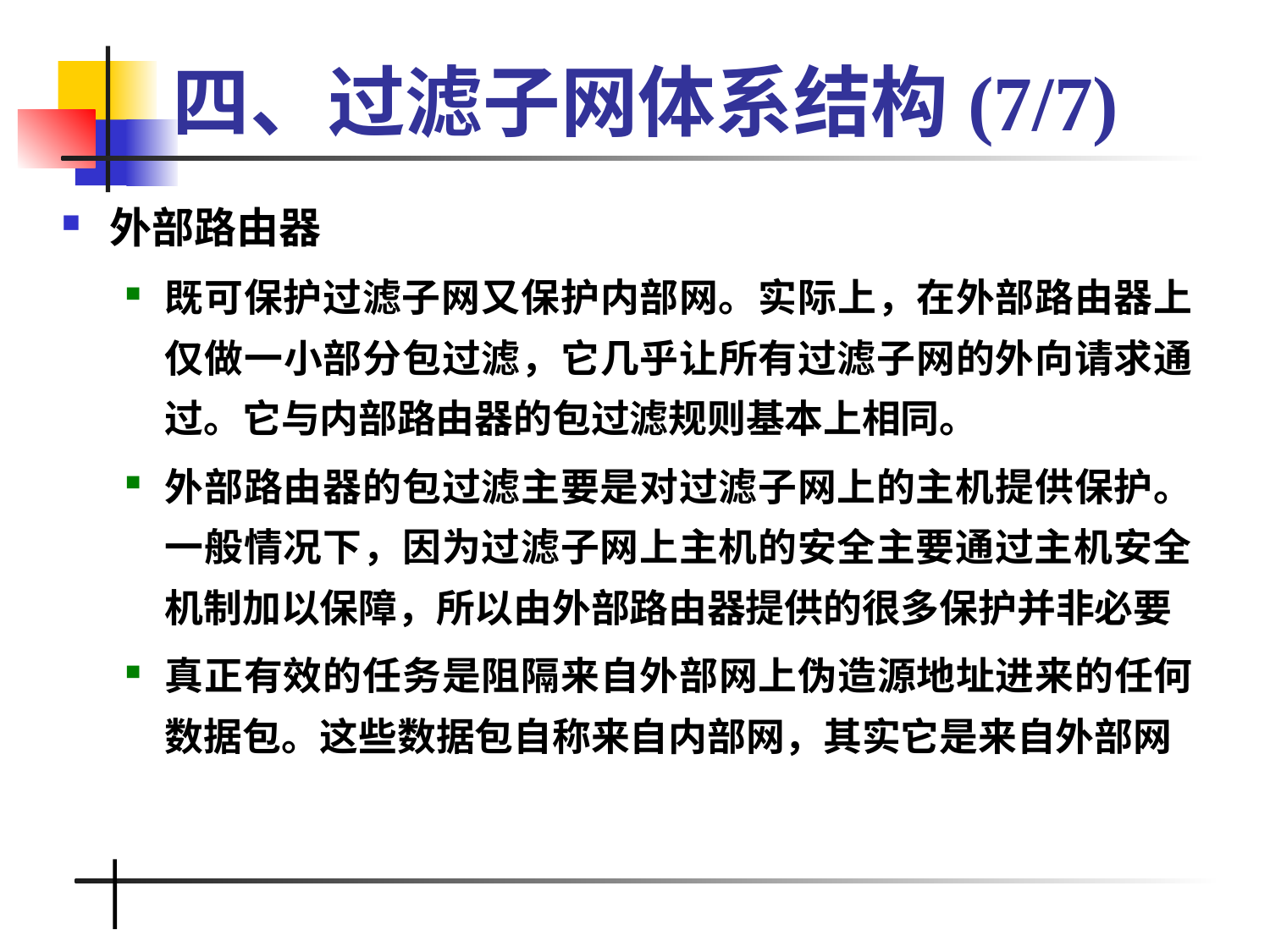

# 四、过滤子网体系结构(7/7)
外部路由器
既可保护过滤子网又保护内部网。实际上，在外部路由器上仅做一小部分包过滤，它几乎让所有过滤子网的外向请求通过。它与内部路由器的包过滤规则基本上相同。
外部路由器的包过滤主要是对过滤子网上的主机提供保护。一般情况下，因为过滤子网上主机的安全主要通过主机安全机制加以保障，所以由外部路由器提供的很多保护并非必要
真正有效的任务是阻隔来自外部网上伪造源地址进来的任何数据包。这些数据包自称来自内部网，其实它是来自外部网